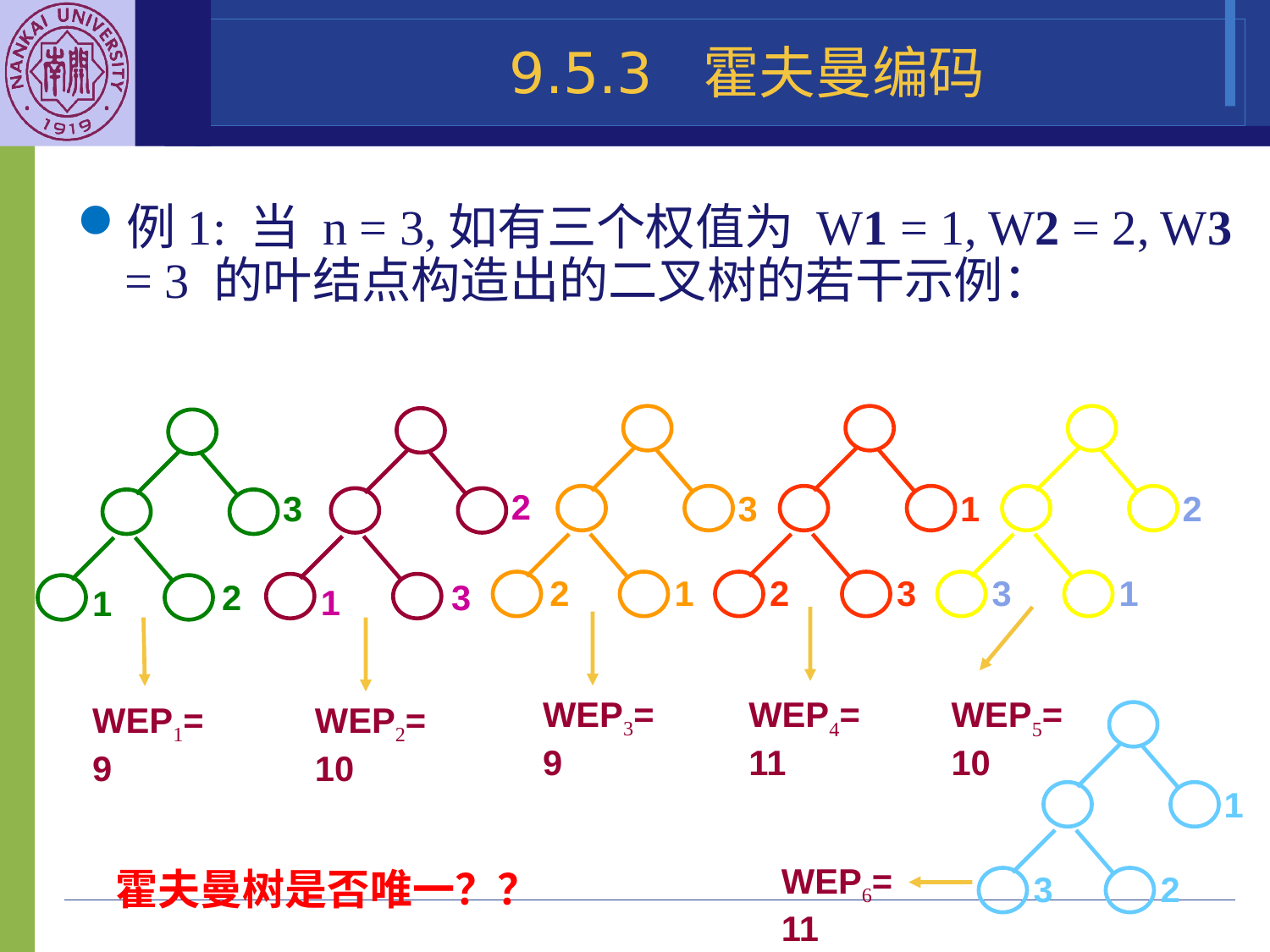

9.5.3  霍夫曼编码
例1: 当 n = 3,如有三个权值为 W1 = 1, W2 = 2, W3 = 3 的叶结点构造出的二叉树的若干示例：

1

2
3

2

3
1

2
3
3

2
1
2
3
1

1

WEP3=9
WEP4=11
WEP5=10
WEP1=9
WEP2=10

1

3
2

WEP6=11
霍夫曼树是否唯一？？

55